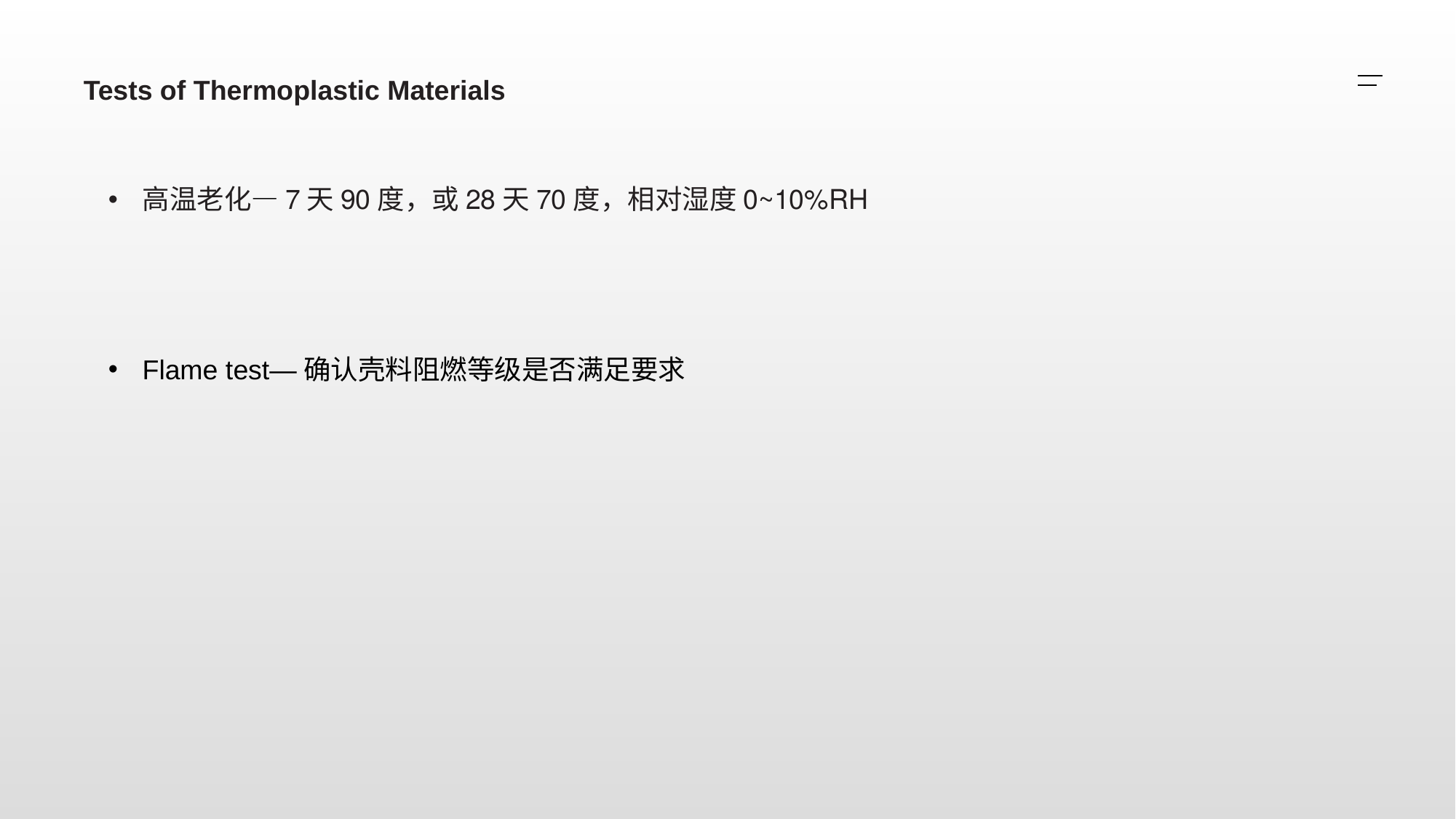

Tests of Thermoplastic Materials

高温老化—7天90度，或28天70度，相对湿度0~10%RH

Flame test—确认壳料阻燃等级是否满足要求